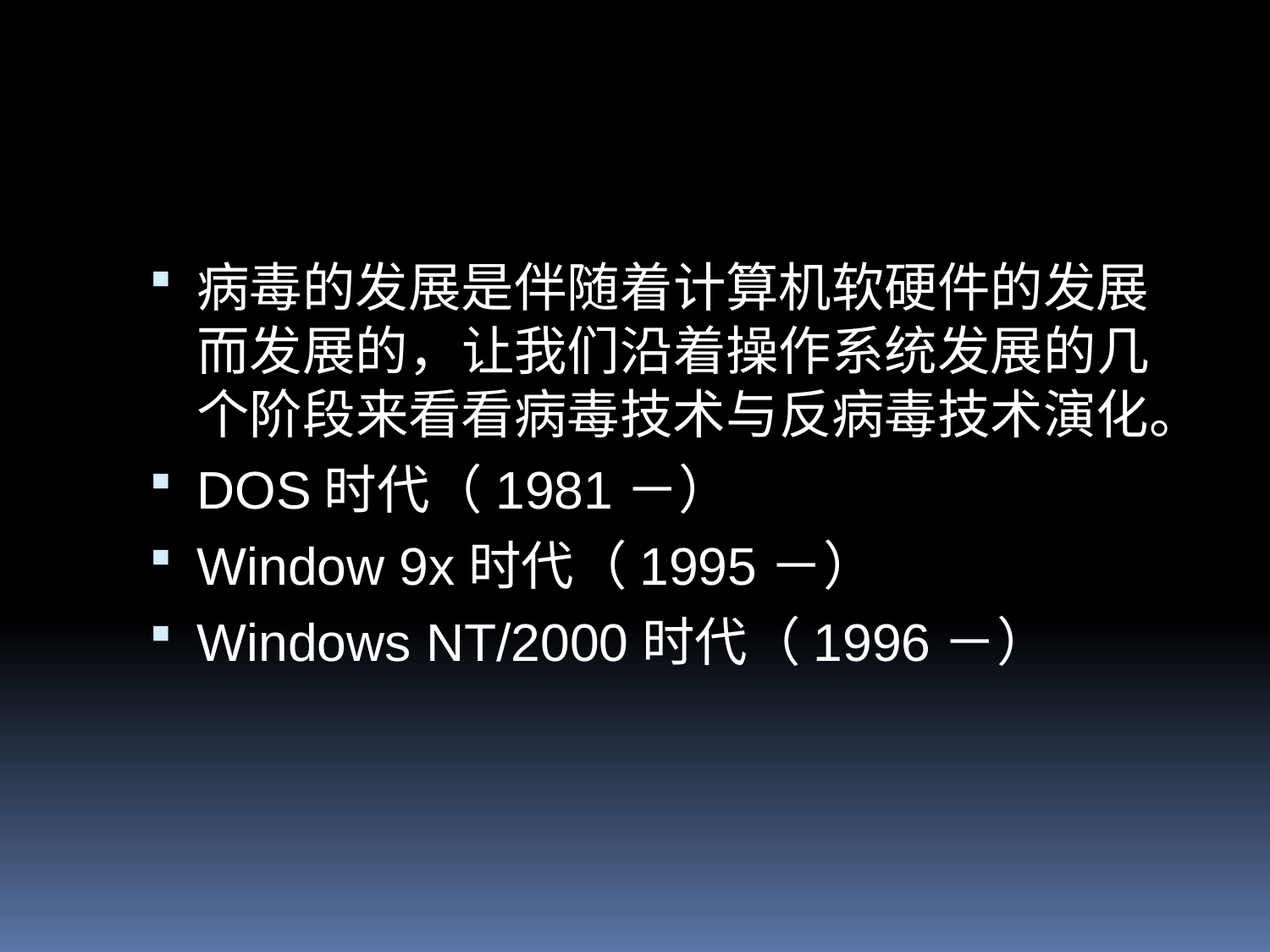

病毒的发展是伴随着计算机软硬件的发展而发展的，让我们沿着操作系统发展的几个阶段来看看病毒技术与反病毒技术演化。
DOS时代（1981－）
Window 9x时代（1995－）
Windows NT/2000时代（1996－）